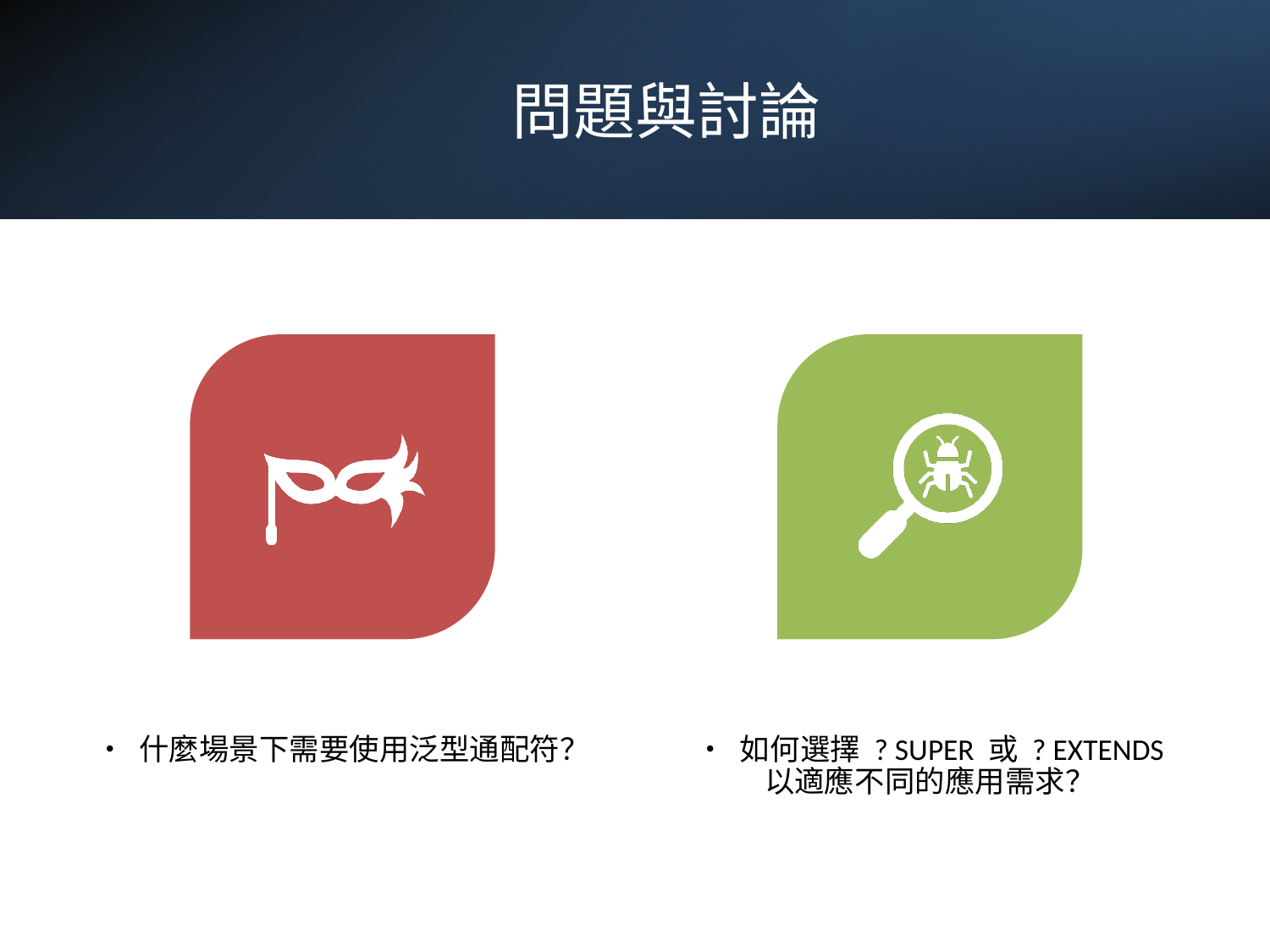

# 問題與討論
• 什麼場景下需要使用泛型通配符？
• 如何選擇 ? super 或 ? extends 以適應不同的應用需求？